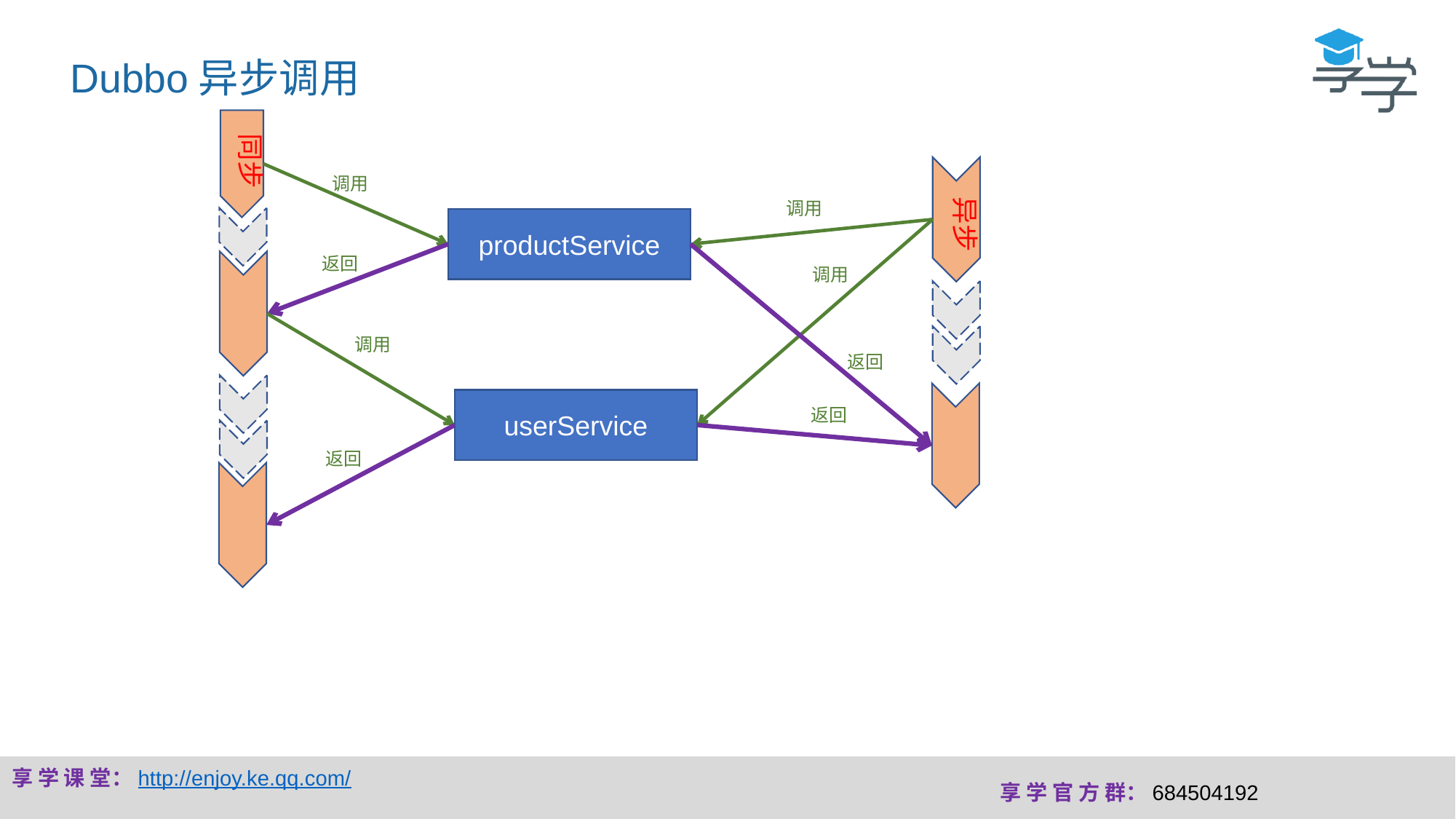

Dubbo异步调用
同步

调用
异步
调用

productService

返回
调用

调用

返回

userService
返回

返回